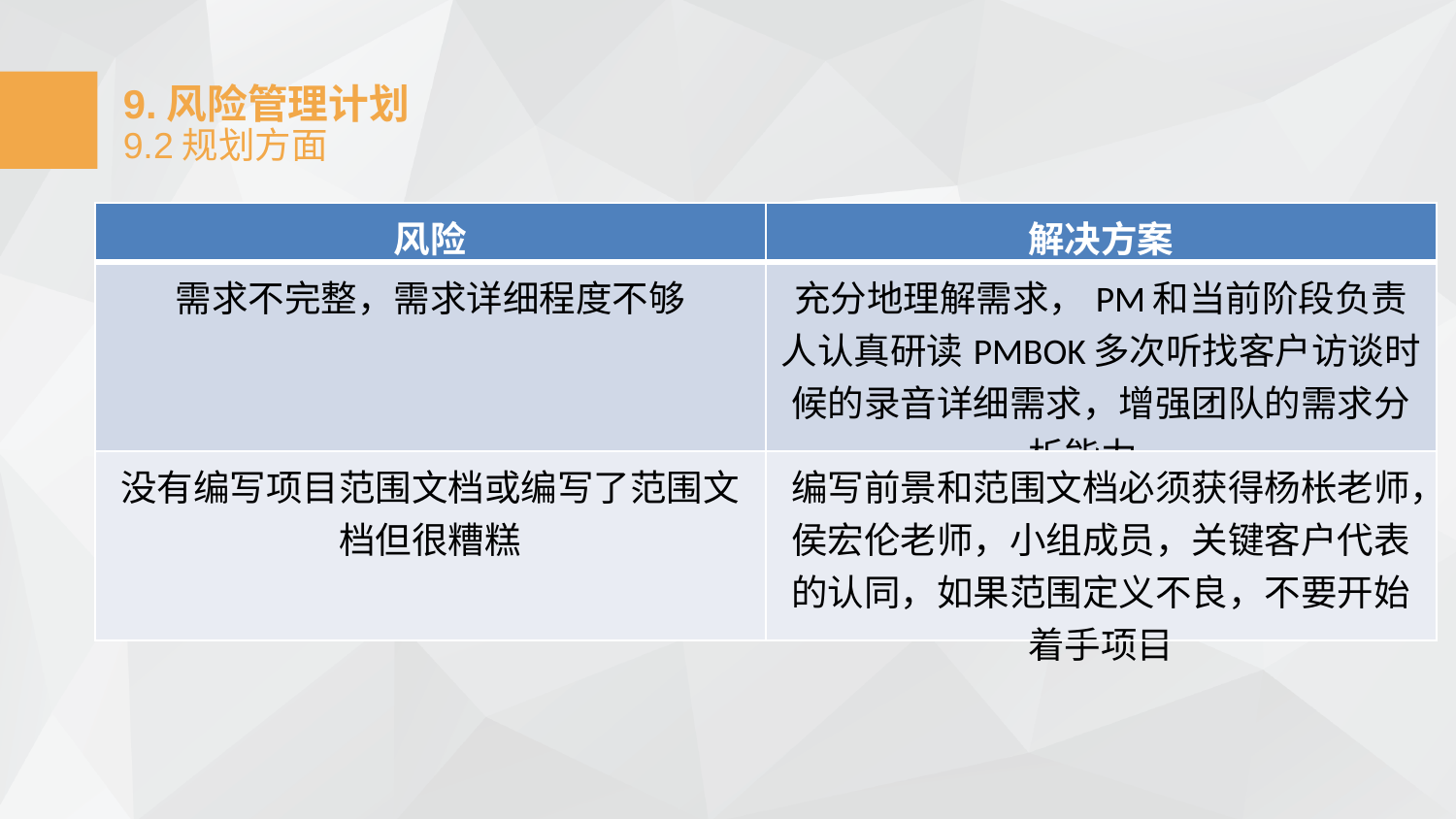

9.风险管理计划
9.2规划方面
| 风险 | 解决方案 |
| --- | --- |
| 需求不完整，需求详细程度不够 | 充分地理解需求，PM和当前阶段负责人认真研读PMBOK多次听找客户访谈时候的录音详细需求，增强团队的需求分析能力。 |
| 没有编写项目范围文档或编写了范围文档但很糟糕 | 编写前景和范围文档必须获得杨枨老师，侯宏伦老师，小组成员，关键客户代表的认同，如果范围定义不良，不要开始着手项目 |